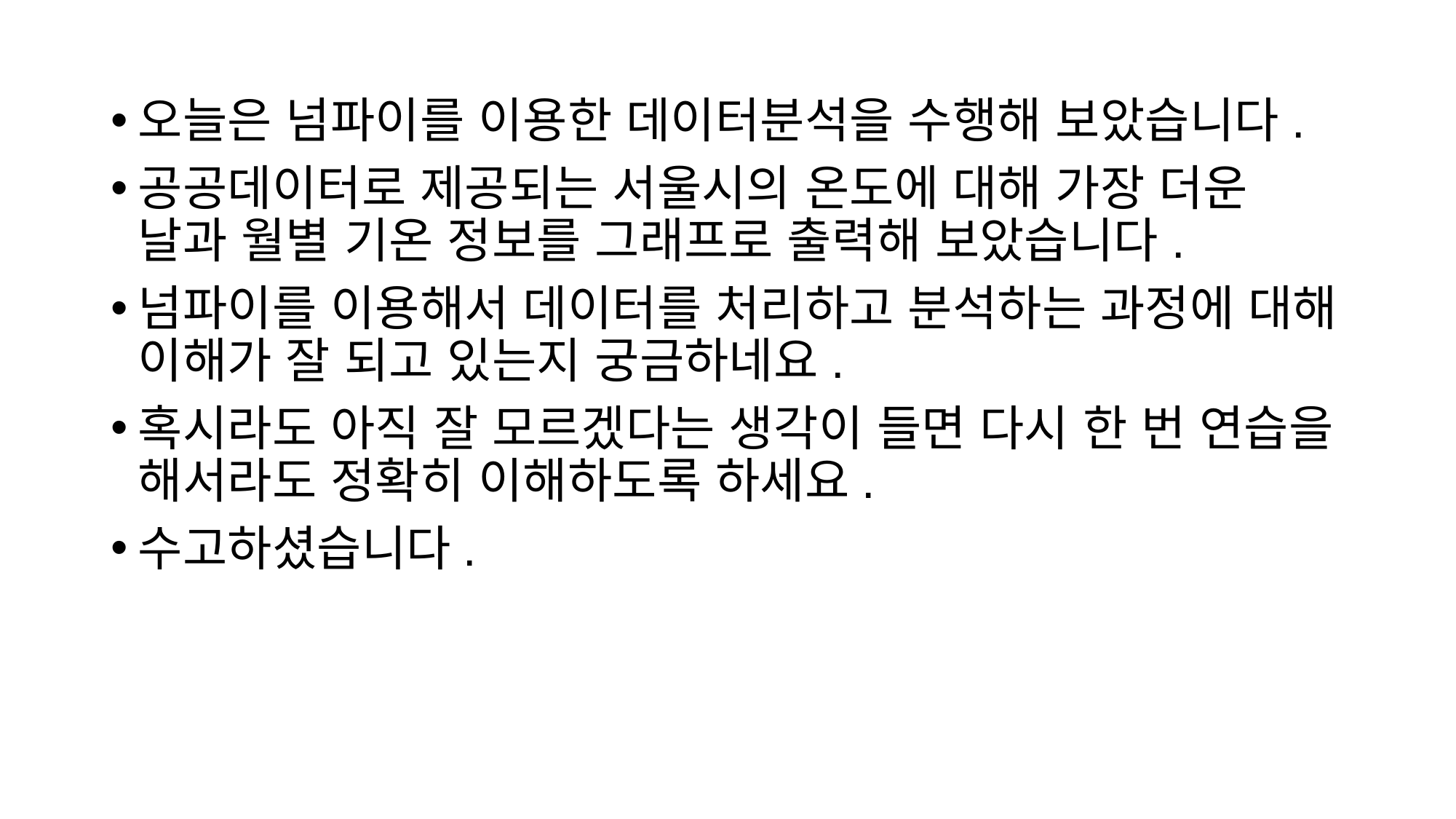

오늘은 넘파이를 이용한 데이터분석을 수행해 보았습니다.
공공데이터로 제공되는 서울시의 온도에 대해 가장 더운 날과 월별 기온 정보를 그래프로 출력해 보았습니다.
넘파이를 이용해서 데이터를 처리하고 분석하는 과정에 대해 이해가 잘 되고 있는지 궁금하네요.
혹시라도 아직 잘 모르겠다는 생각이 들면 다시 한 번 연습을 해서라도 정확히 이해하도록 하세요.
수고하셨습니다.